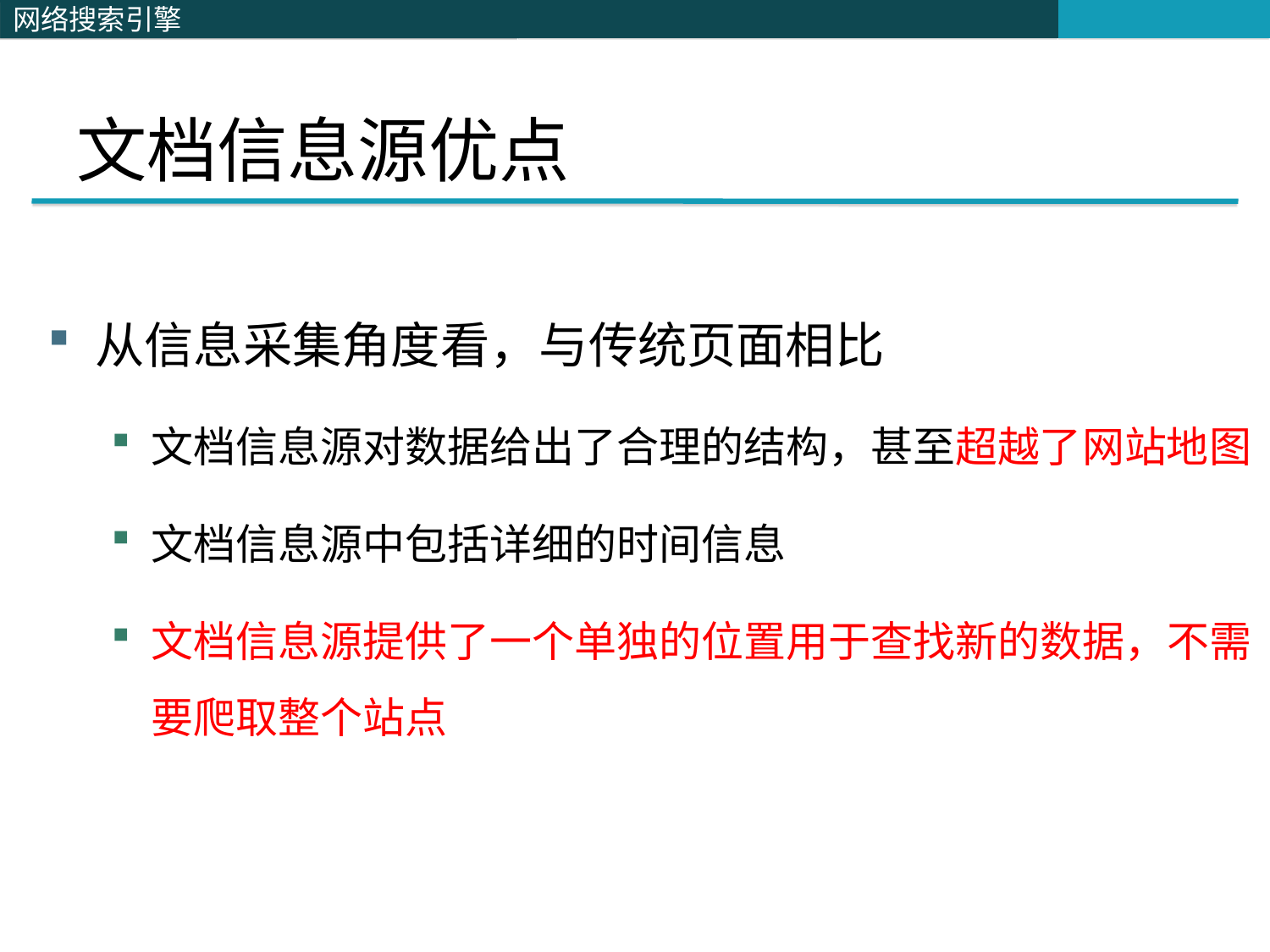

# 文档信息源优点
从信息采集角度看，与传统页面相比
文档信息源对数据给出了合理的结构，甚至超越了网站地图
文档信息源中包括详细的时间信息
文档信息源提供了一个单独的位置用于查找新的数据，不需要爬取整个站点
64